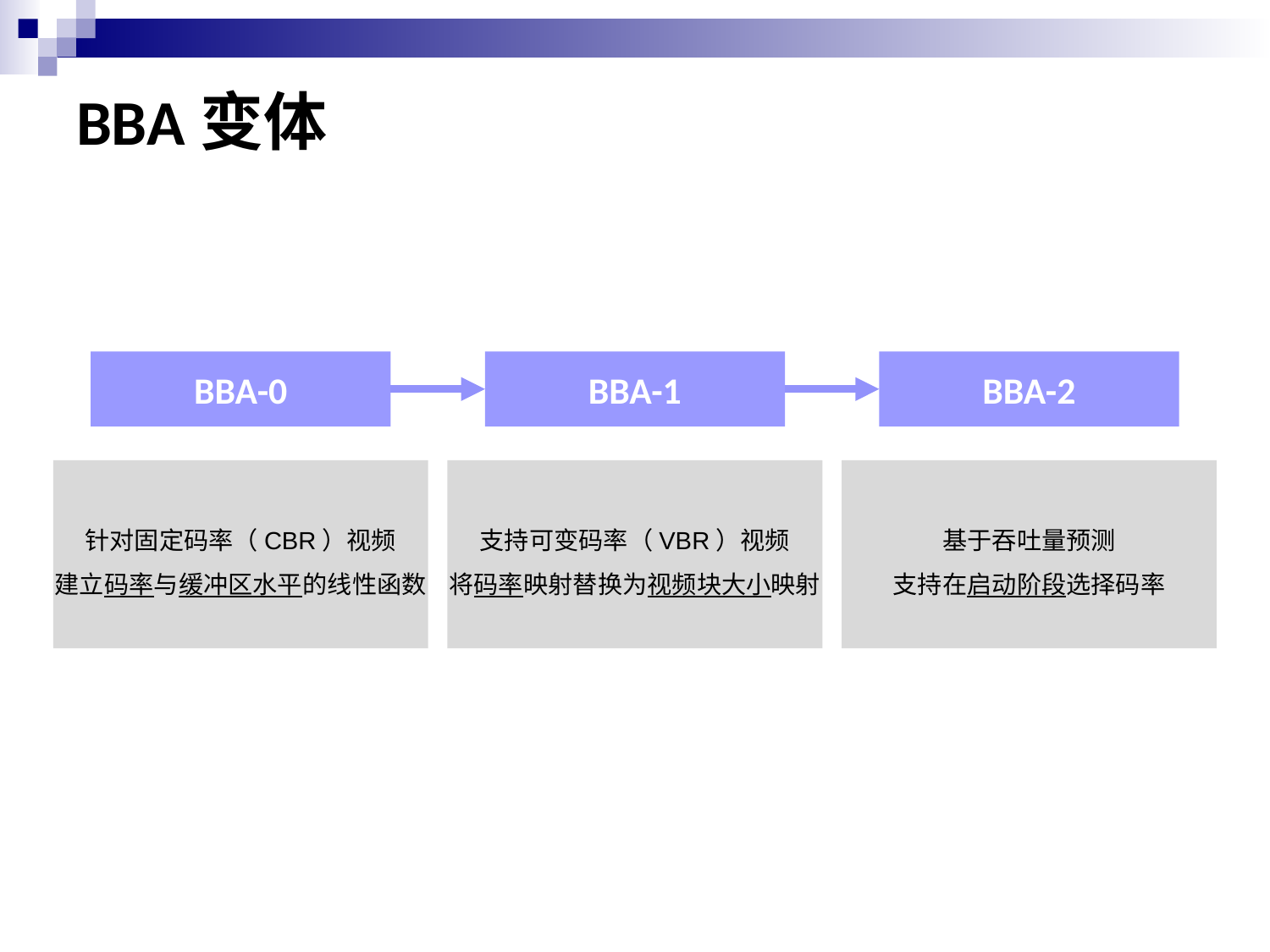

# BBA变体
BBA-0
BBA-1
BBA-2
针对固定码率（CBR）视频
建立码率与缓冲区水平的线性函数
支持可变码率（VBR）视频
将码率映射替换为视频块大小映射
基于吞吐量预测
支持在启动阶段选择码率
19